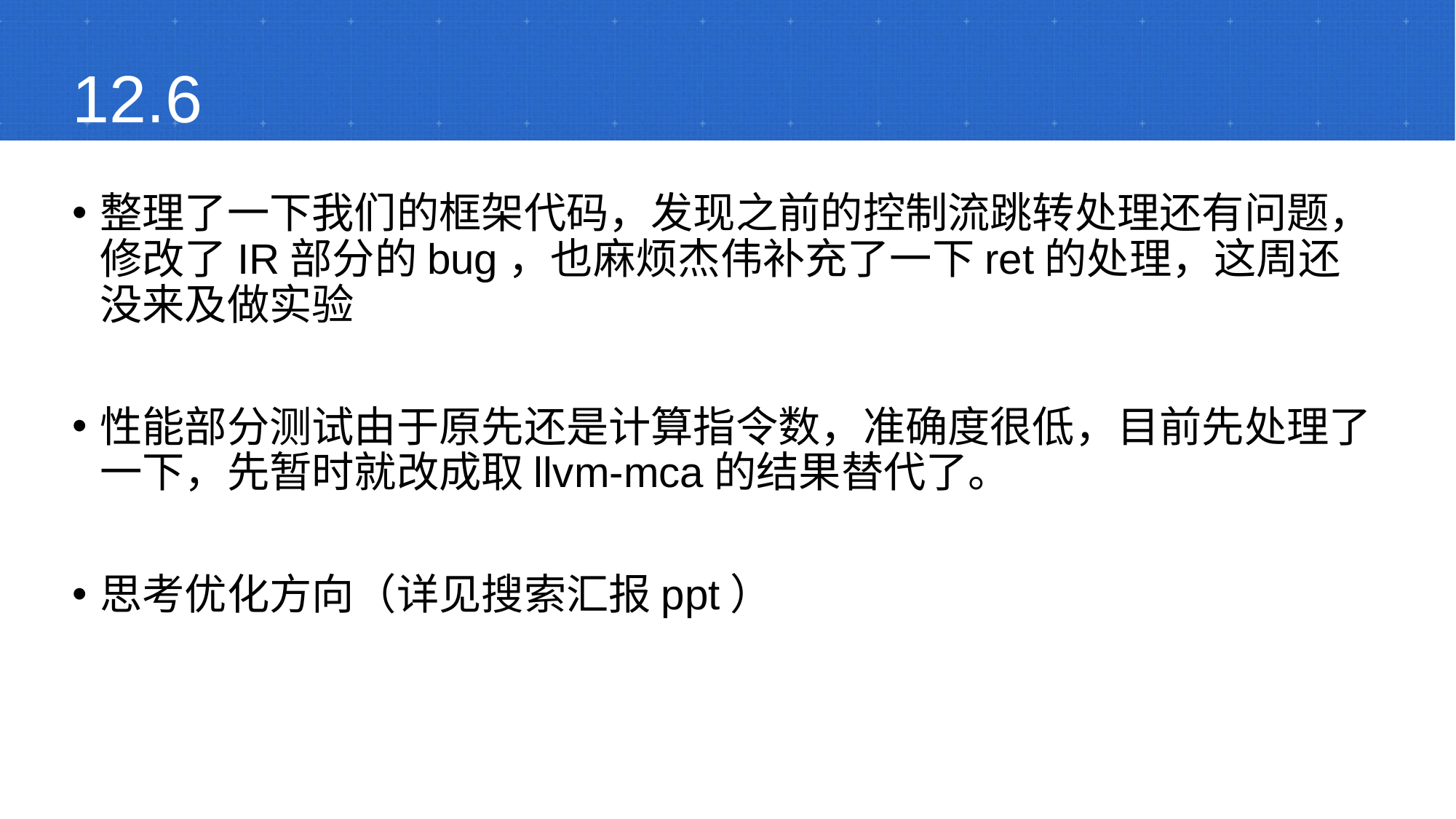

12.6
# 整理了一下我们的框架代码，发现之前的控制流跳转处理还有问题，修改了IR部分的bug，也麻烦杰伟补充了一下ret的处理，这周还没来及做实验

性能部分测试由于原先还是计算指令数，准确度很低，目前先处理了一下，先暂时就改成取llvm-mca的结果替代了。

思考优化方向（详见搜索汇报ppt）